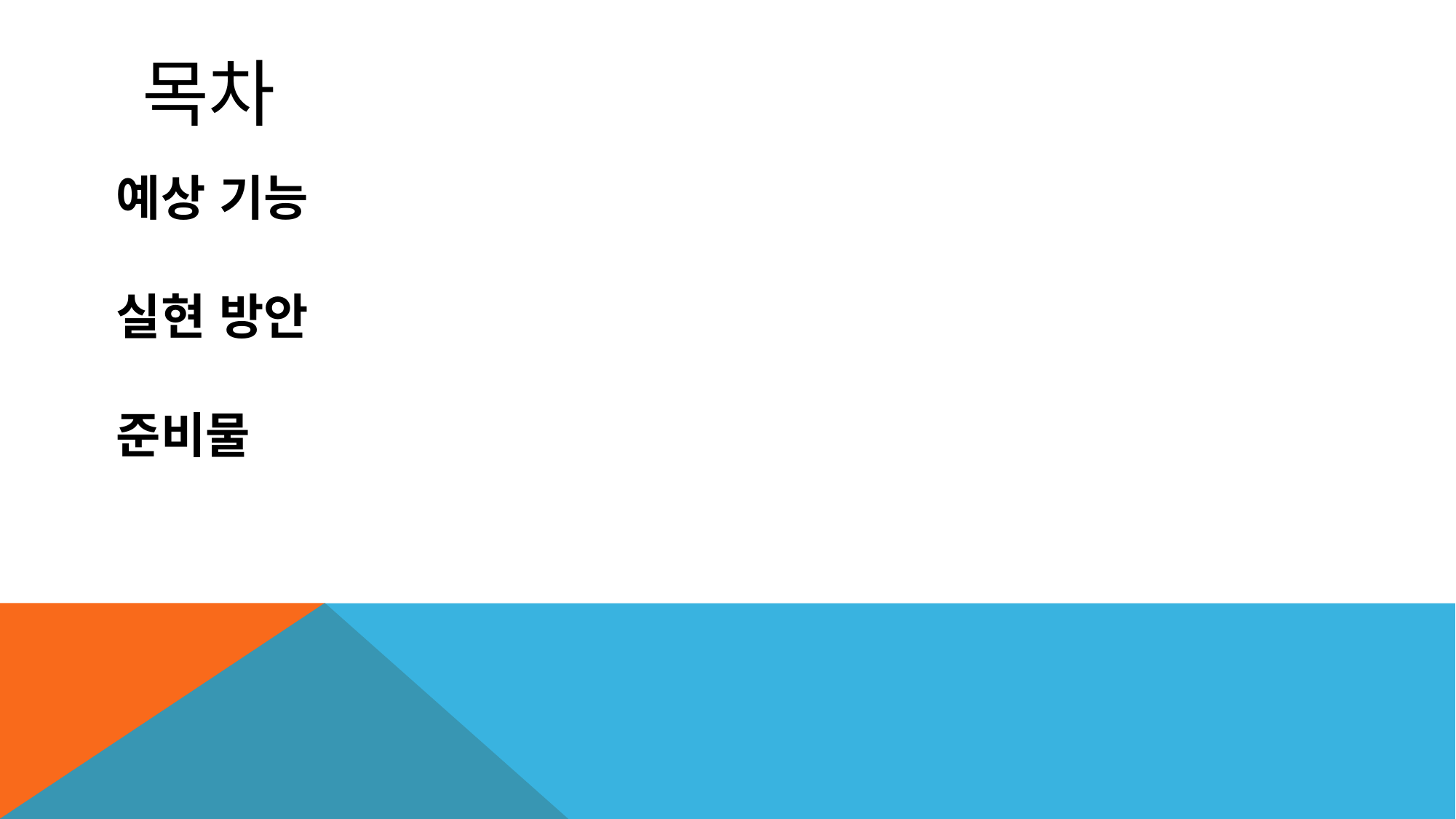

# 목차
예상 기능

실현 방안

준비물